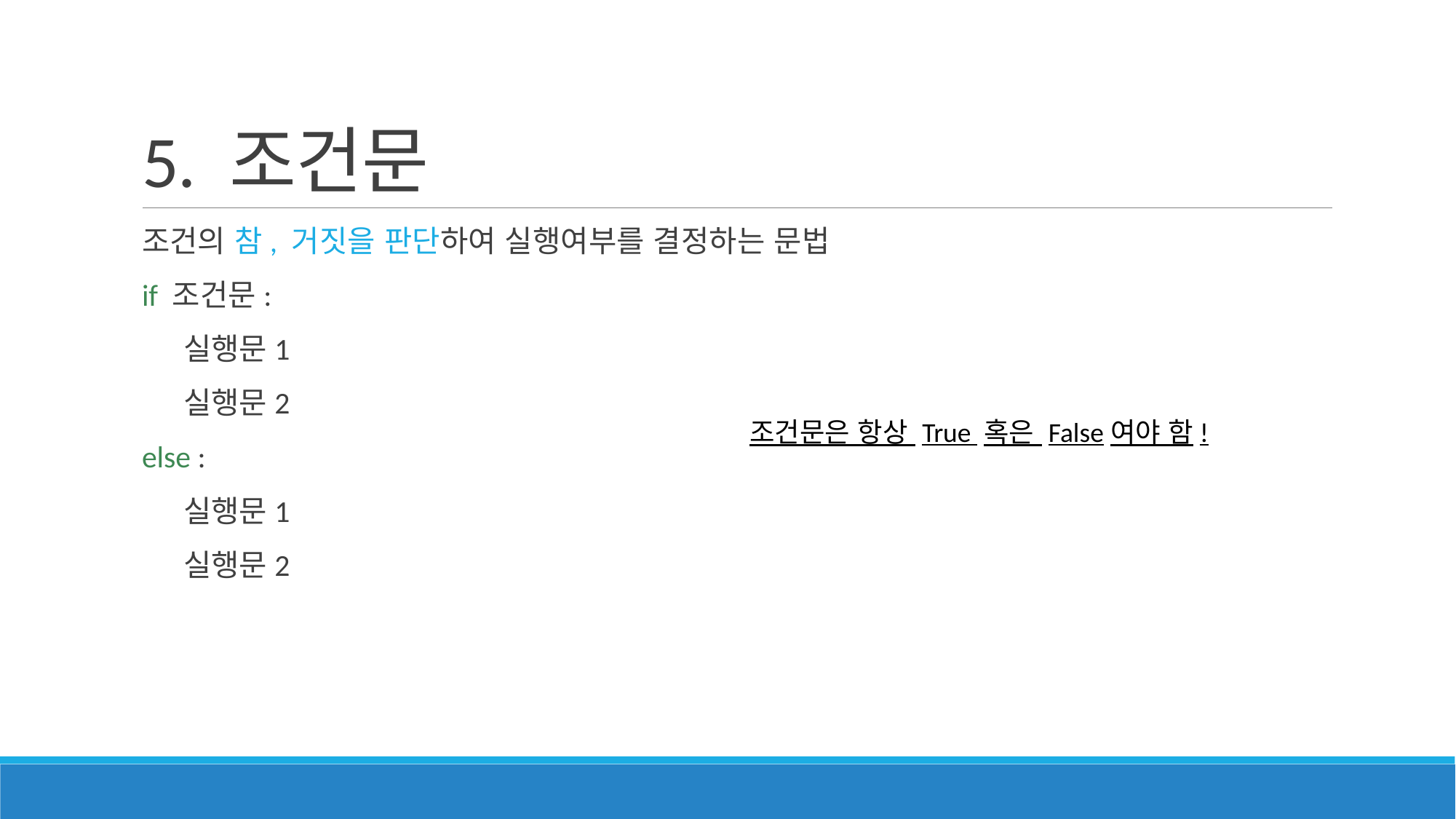

# 5. 조건문
조건의 참, 거짓을 판단하여 실행여부를 결정하는 문법
if 조건문:
    실행문1
    실행문2
else :
    실행문1
    실행문2
조건문은 항상 True 혹은 False여야 함!